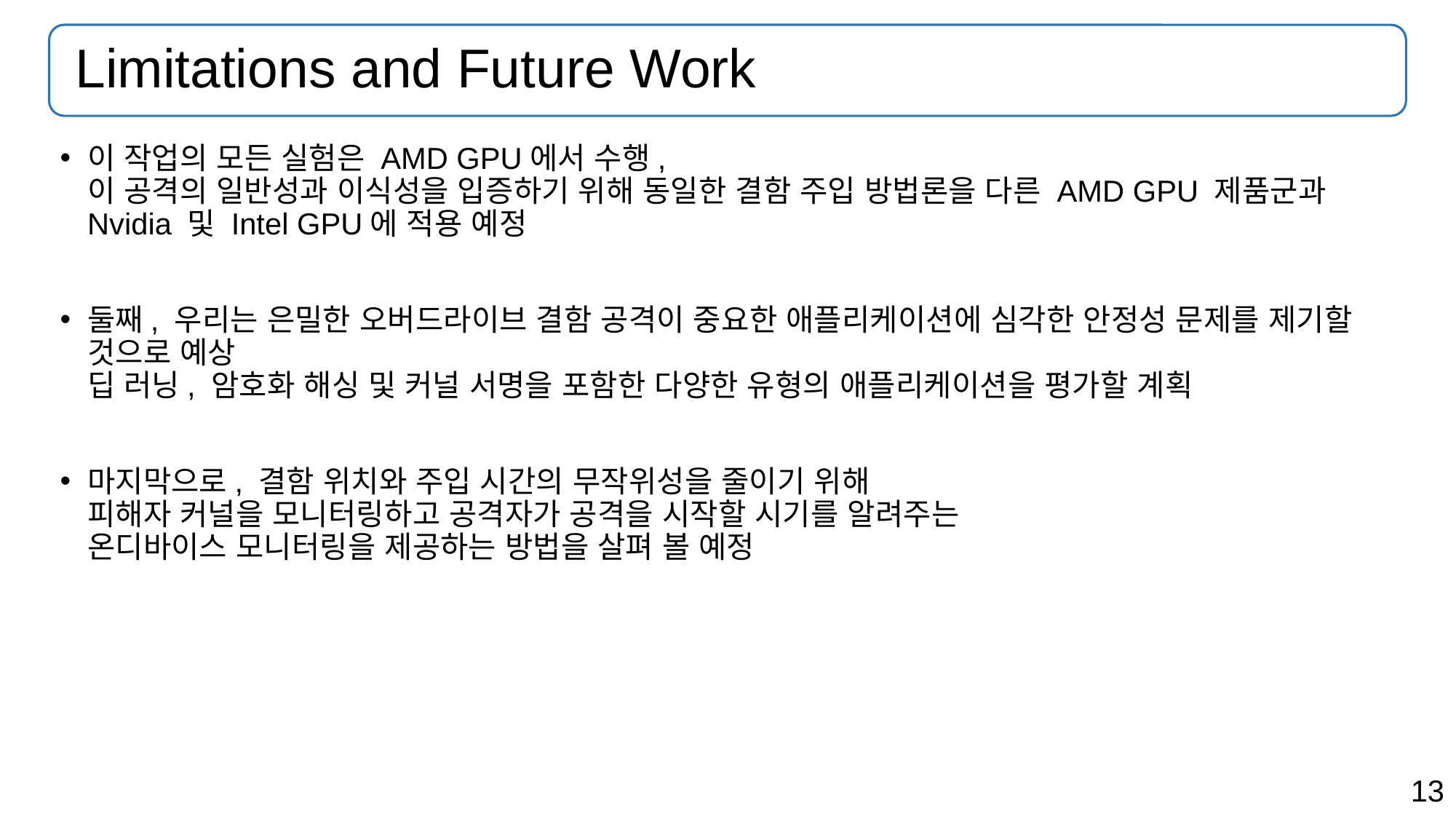

# Limitations and Future Work
이 작업의 모든 실험은 AMD GPU에서 수행,
이 공격의 일반성과 이식성을 입증하기 위해 동일한 결함 주입 방법론을 다른 AMD GPU 제품군과 Nvidia 및 Intel GPU에 적용 예정

둘째, 우리는 은밀한 오버드라이브 결함 공격이 중요한 애플리케이션에 심각한 안정성 문제를 제기할 것으로 예상
딥 러닝, 암호화 해싱 및 커널 서명을 포함한 다양한 유형의 애플리케이션을 평가할 계획

마지막으로, 결함 위치와 주입 시간의 무작위성을 줄이기 위해
피해자 커널을 모니터링하고 공격자가 공격을 시작할 시기를 알려주는
온디바이스 모니터링을 제공하는 방법을 살펴 볼 예정